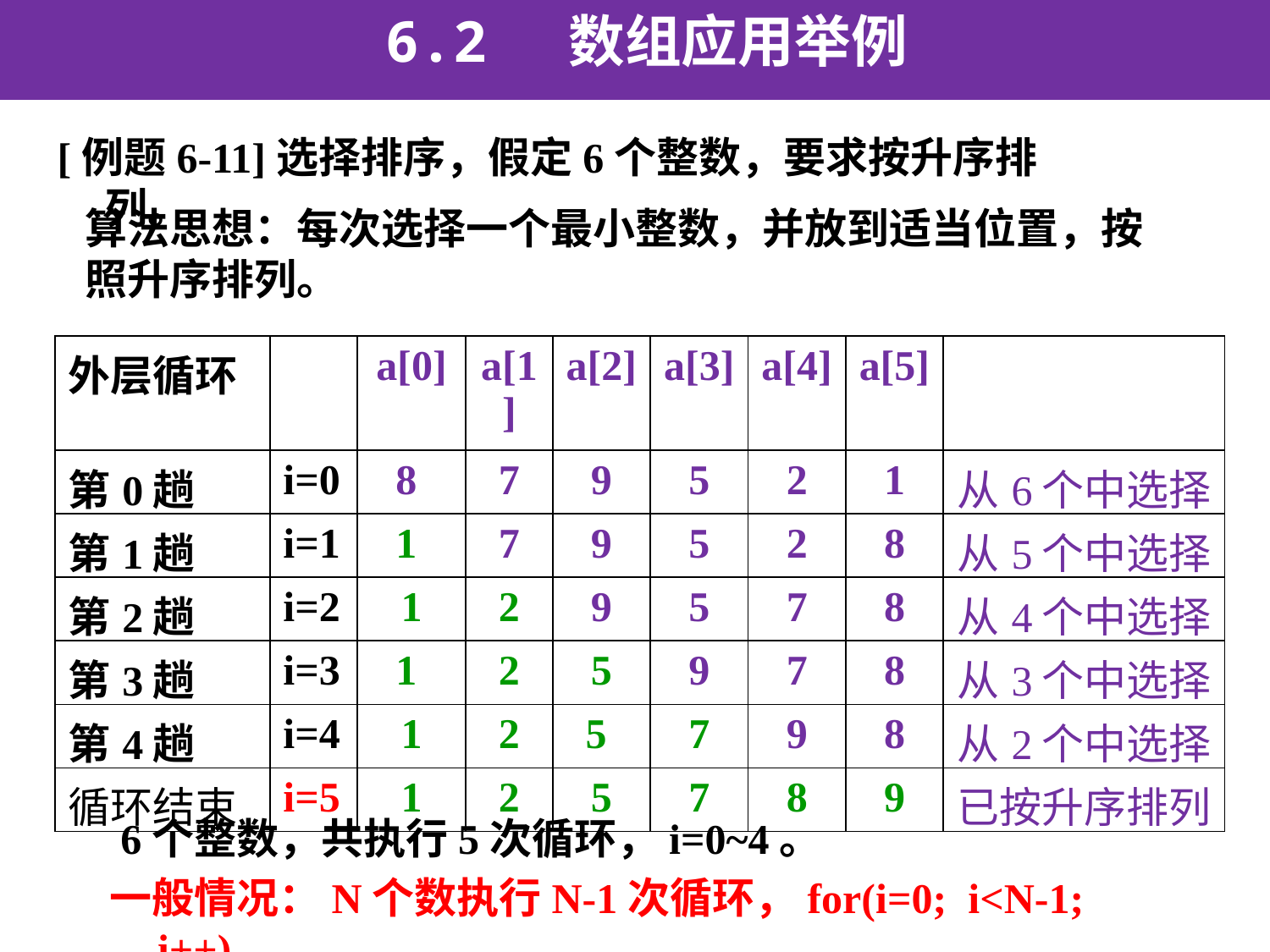

6.2  数组应用举例
[例题6-11]选择排序，假定6个整数，要求按升序排列。
算法思想：每次选择一个最小整数，并放到适当位置，按照升序排列。
| 外层循环 |  | a[0] | a[1] | a[2] | a[3] | a[4] | a[5] |  |
| --- | --- | --- | --- | --- | --- | --- | --- | --- |
| 第0趟 | i=0 | 8 | 7 | 9 | 5 | 2 | 1 | 从6个中选择 |
| 第1趟 | i=1 | 1 | 7 | 9 | 5 | 2 | 8 | 从5个中选择 |
| 第2趟 | i=2 | 1 | 2 | 9 | 5 | 7 | 8 | 从4个中选择 |
| 第3趟 | i=3 | 1 | 2 | 5 | 9 | 7 | 8 | 从3个中选择 |
| 第4趟 | i=4 | 1 | 2 | 5 | 7 | 9 | 8 | 从2个中选择 |
| 循环结束 | i=5 | 1 | 2 | 5 | 7 | 8 | 9 | 已按升序排列 |
 6个整数，共执行5次循环，i=0~4。
一般情况：N个数执行N-1次循环，for(i=0;  i<N-1;  i++)